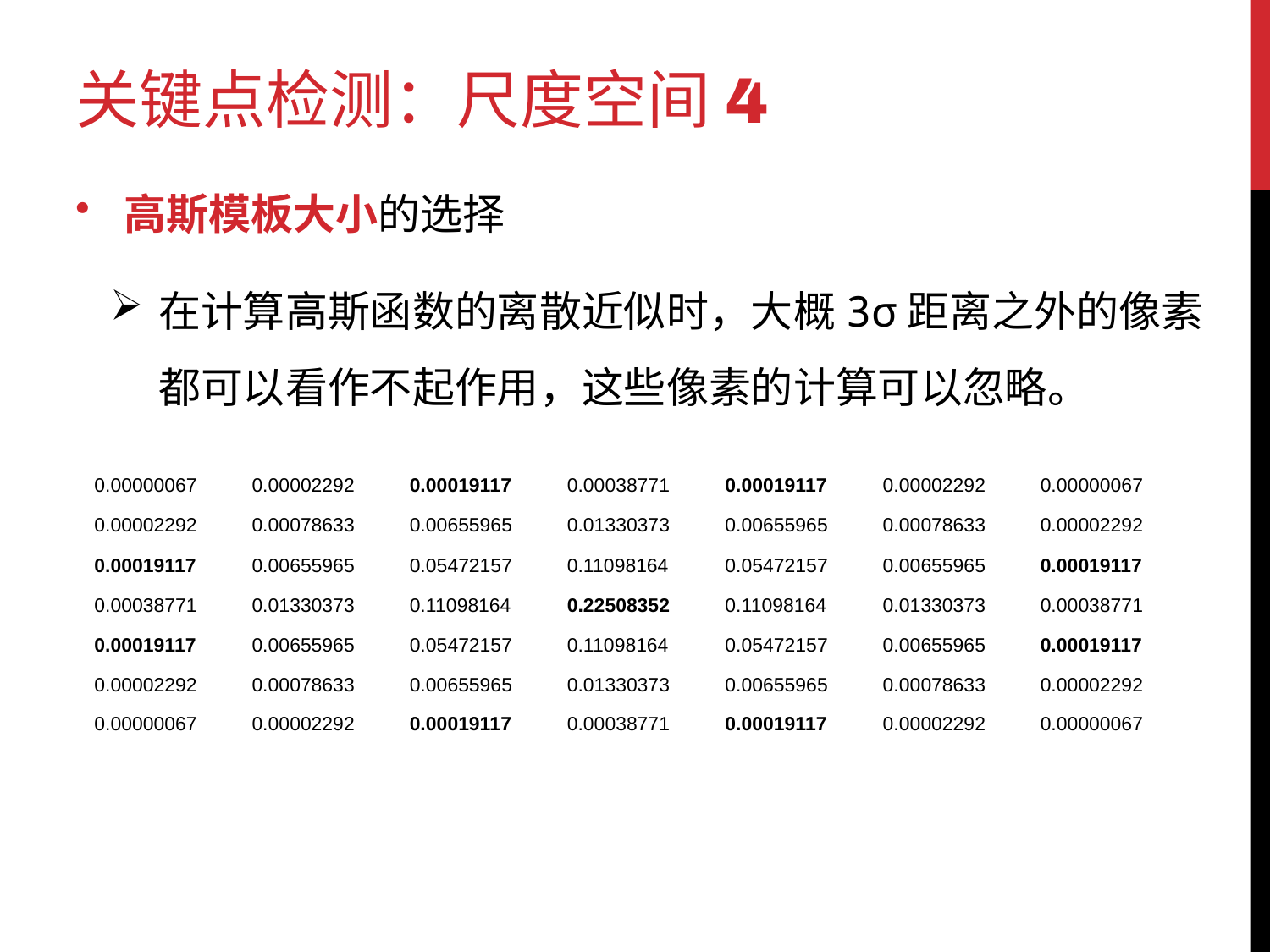

关键点检测：尺度空间4
高斯模板大小的选择
在计算高斯函数的离散近似时，大概3σ距离之外的像素都可以看作不起作用，这些像素的计算可以忽略。

| 0.00000067 | 0.00002292 | 0.00019117 | 0.00038771 | 0.00019117 | 0.00002292 | 0.00000067 |
| --- | --- | --- | --- | --- | --- | --- |
| 0.00002292 | 0.00078633 | 0.00655965 | 0.01330373 | 0.00655965 | 0.00078633 | 0.00002292 |
| 0.00019117 | 0.00655965 | 0.05472157 | 0.11098164 | 0.05472157 | 0.00655965 | 0.00019117 |
| 0.00038771 | 0.01330373 | 0.11098164 | 0.22508352 | 0.11098164 | 0.01330373 | 0.00038771 |
| 0.00019117 | 0.00655965 | 0.05472157 | 0.11098164 | 0.05472157 | 0.00655965 | 0.00019117 |
| 0.00002292 | 0.00078633 | 0.00655965 | 0.01330373 | 0.00655965 | 0.00078633 | 0.00002292 |
| 0.00000067 | 0.00002292 | 0.00019117 | 0.00038771 | 0.00019117 | 0.00002292 | 0.00000067 |
25